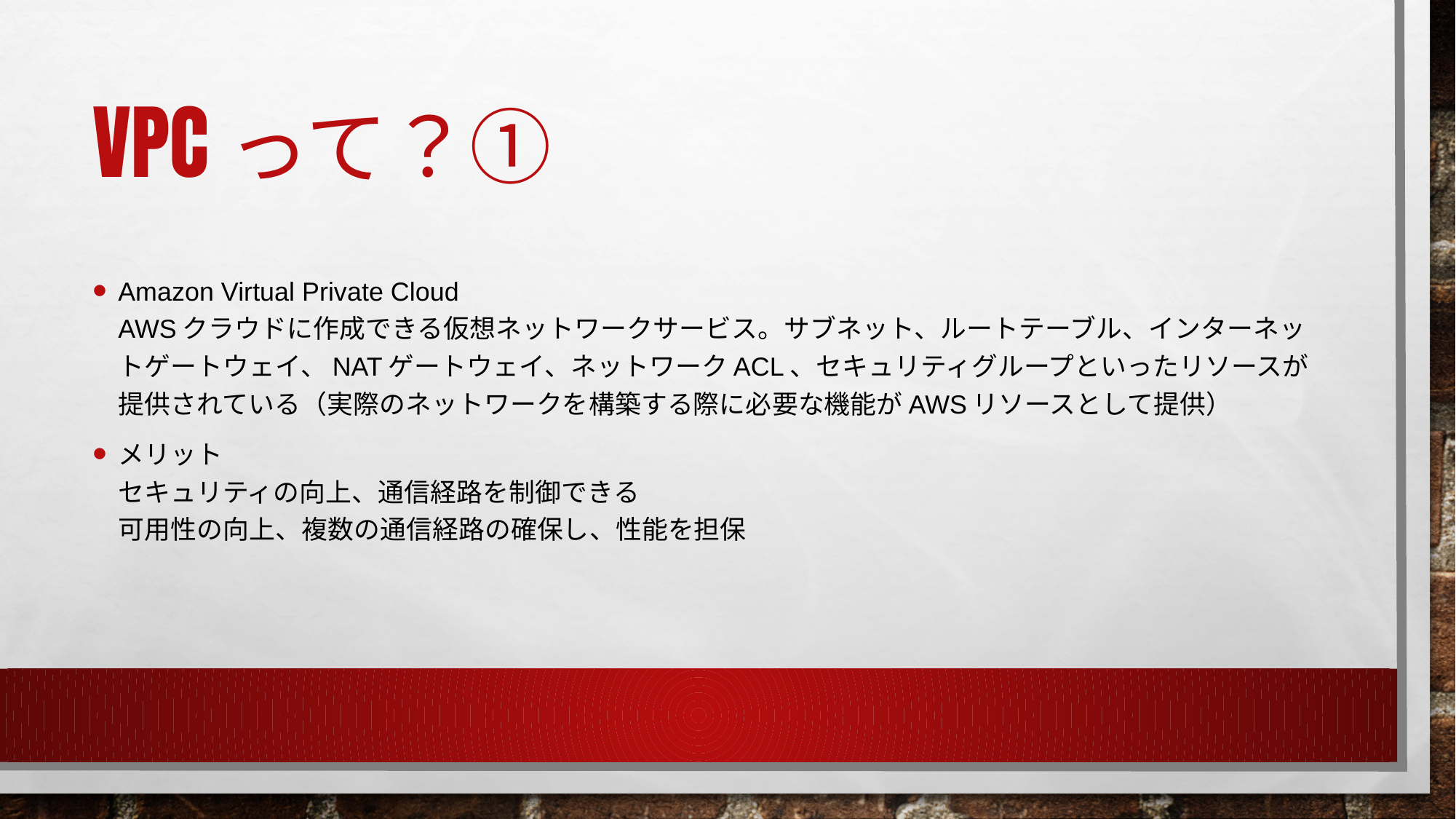

# VPCって？①
Amazon Virtual Private Cloud
AWSクラウドに作成できる仮想ネットワークサービス。サブネット、ルートテーブル、インターネットゲートウェイ、NATゲートウェイ、ネットワークACL、セキュリティグループといったリソースが提供されている（実際のネットワークを構築する際に必要な機能がAWSリソースとして提供）
メリット
セキュリティの向上、通信経路を制御できる
可用性の向上、複数の通信経路の確保し、性能を担保